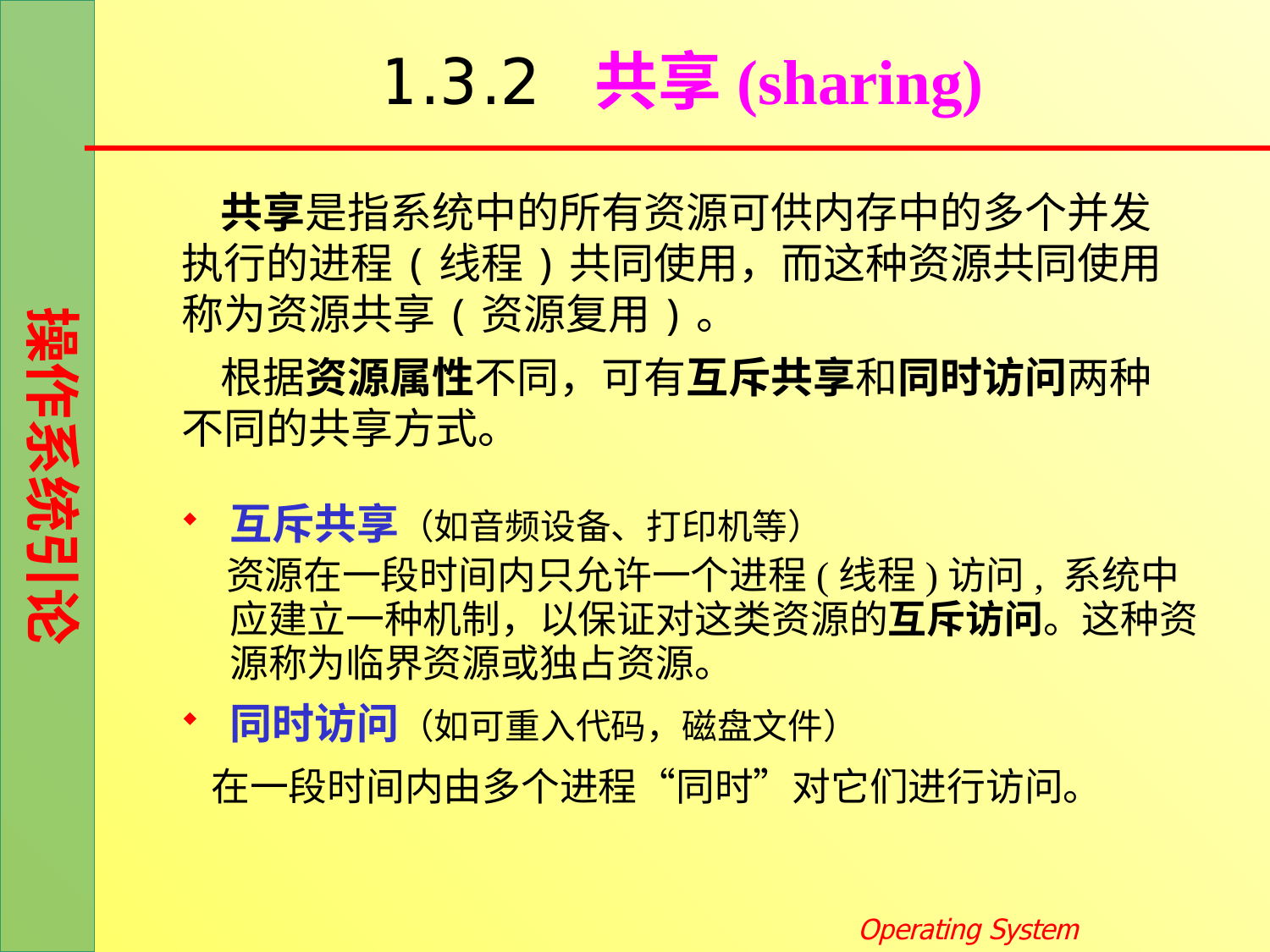

# 1.3.2  共享(sharing)

   共享是指系统中的所有资源可供内存中的多个并发执行的进程(线程)共同使用，而这种资源共同使用称为资源共享(资源复用)。
   根据资源属性不同，可有互斥共享和同时访问两种不同的共享方式。
互斥共享（如音频设备、打印机等）
    资源在一段时间内只允许一个进程(线程)访问, 系统中应建立一种机制，以保证对这类资源的互斥访问。这种资源称为临界资源或独占资源。
同时访问（如可重入代码，磁盘文件）
  在一段时间内由多个进程“同时”对它们进行访问。
Operating System
18